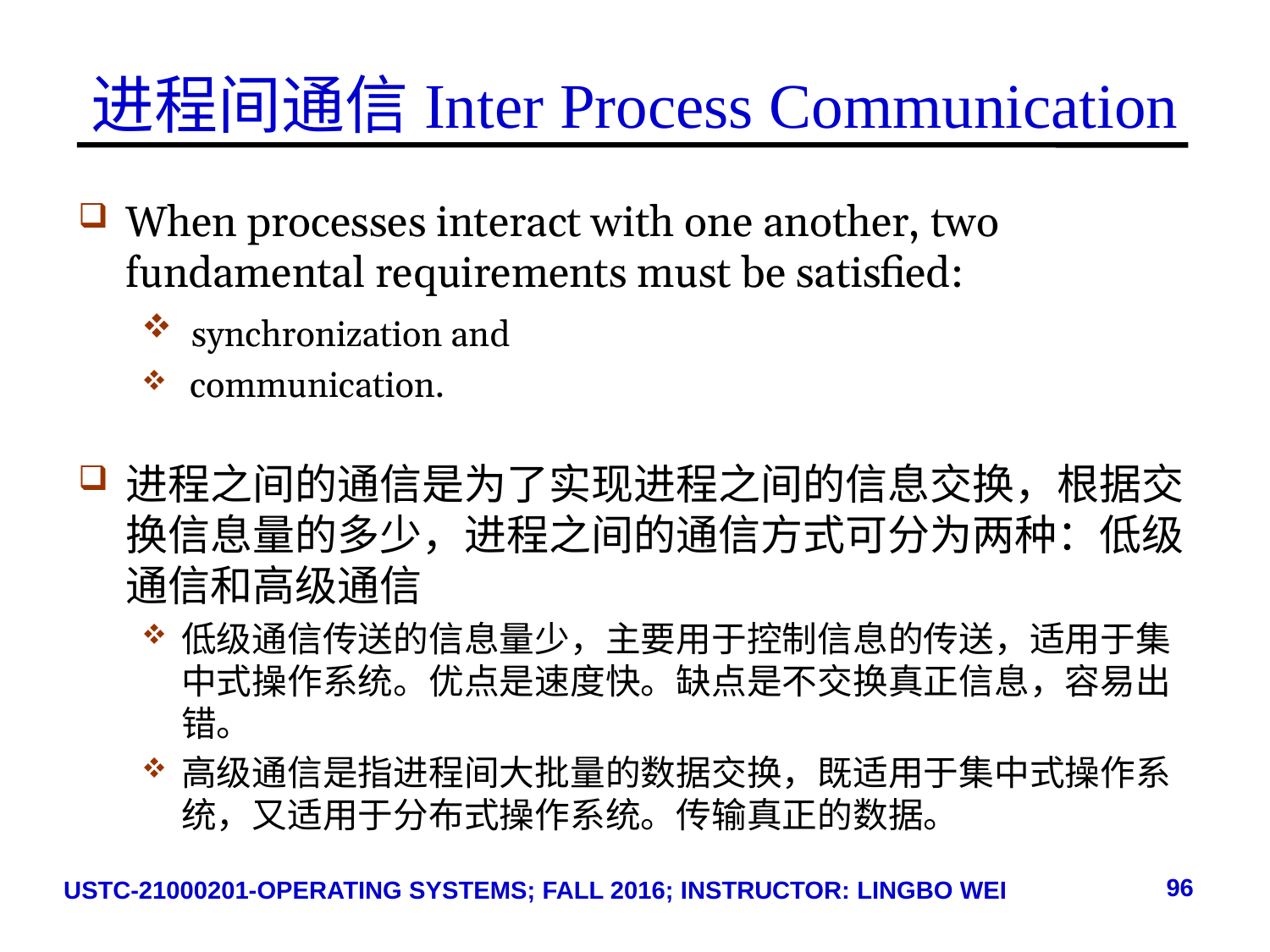

# 进程间通信Inter Process Communication
When processes interact with one another, two fundamental requirements must be satisfied:
 synchronization and
 communication.

进程之间的通信是为了实现进程之间的信息交换，根据交换信息量的多少，进程之间的通信方式可分为两种：低级通信和高级通信
低级通信传送的信息量少，主要用于控制信息的传送，适用于集中式操作系统。优点是速度快。缺点是不交换真正信息，容易出错。
高级通信是指进程间大批量的数据交换，既适用于集中式操作系统，又适用于分布式操作系统。传输真正的数据。
96
USTC-21000201-OPERATING SYSTEMS; FALL 2016; INSTRUCTOR: LINGBO WEI